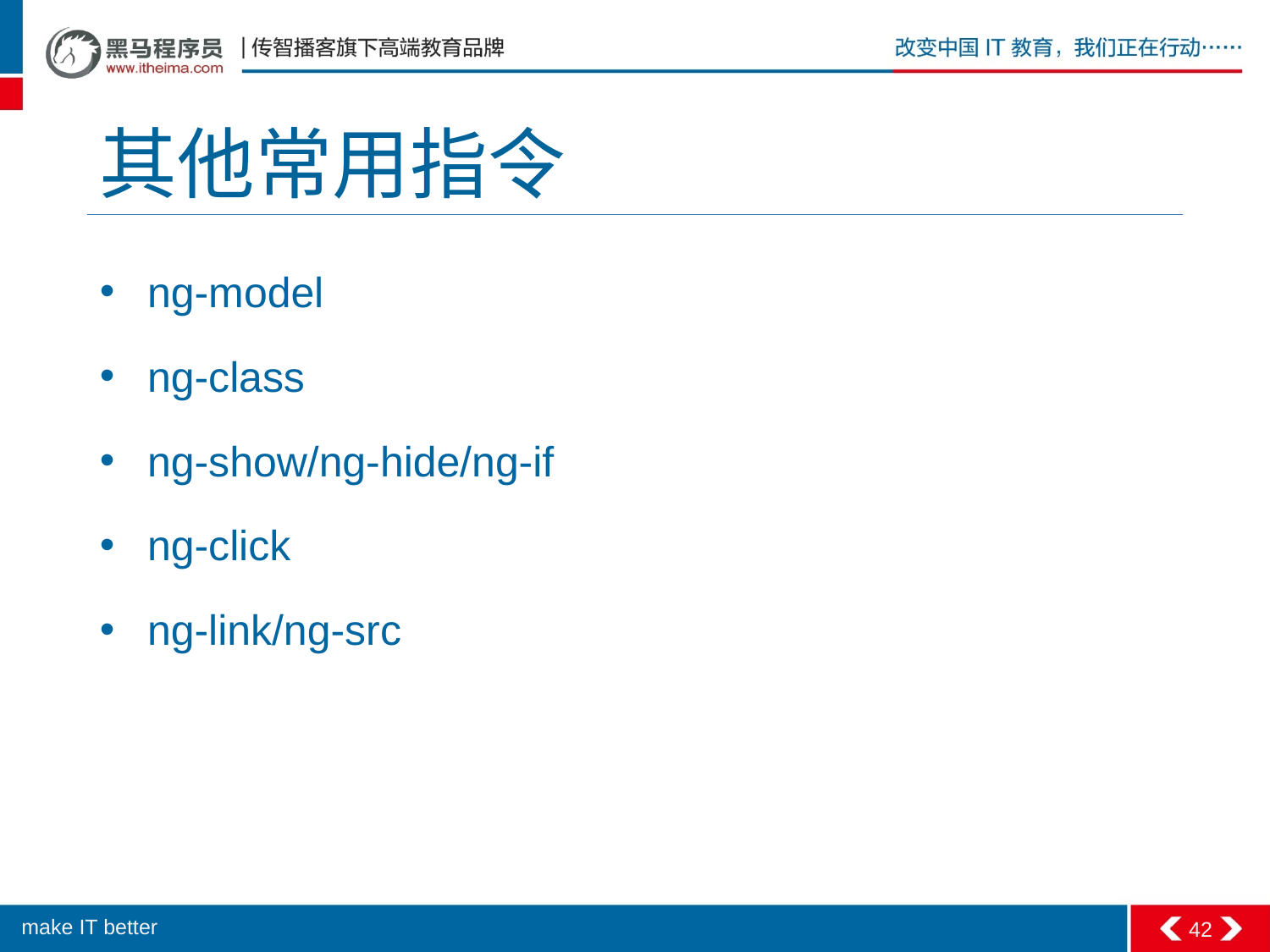

# 其他常用指令
ng-model
ng-class
ng-show/ng-hide/ng-if
ng-click
ng-link/ng-src
42

make IT better